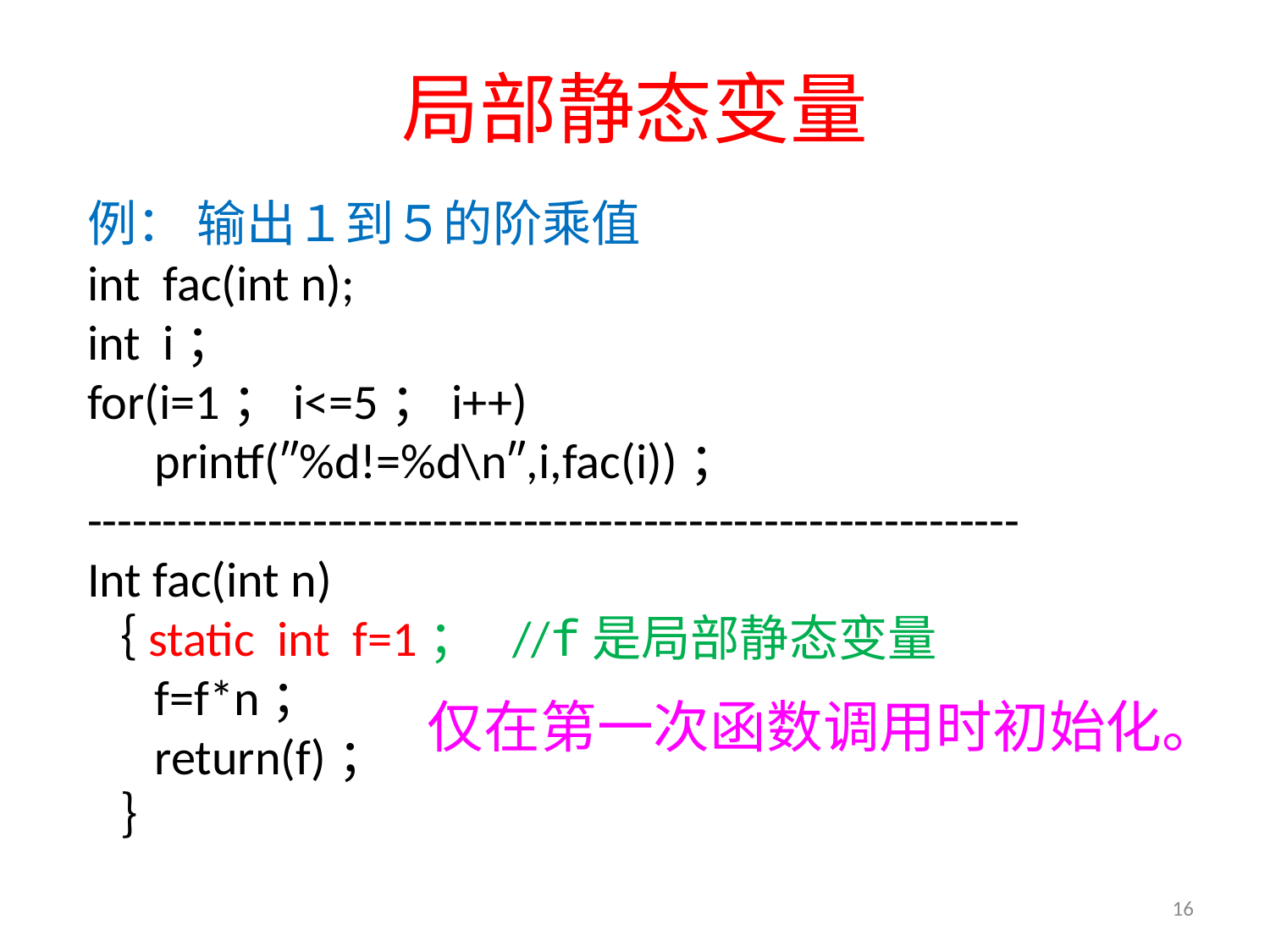

# 局部静态变量
例： 输出１到５的阶乘值
int  fac(int n);
int  i；
for(i=1；i<=5；i++)
      printf(″%d!=%d\n″,i,fac(i))；
--------------------------------------------------------------
Int fac(int n)
｛static  int  f=1；  //f是局部静态变量
      f=f*n；
      return(f)；
  ｝
仅在第一次函数调用时初始化。
16